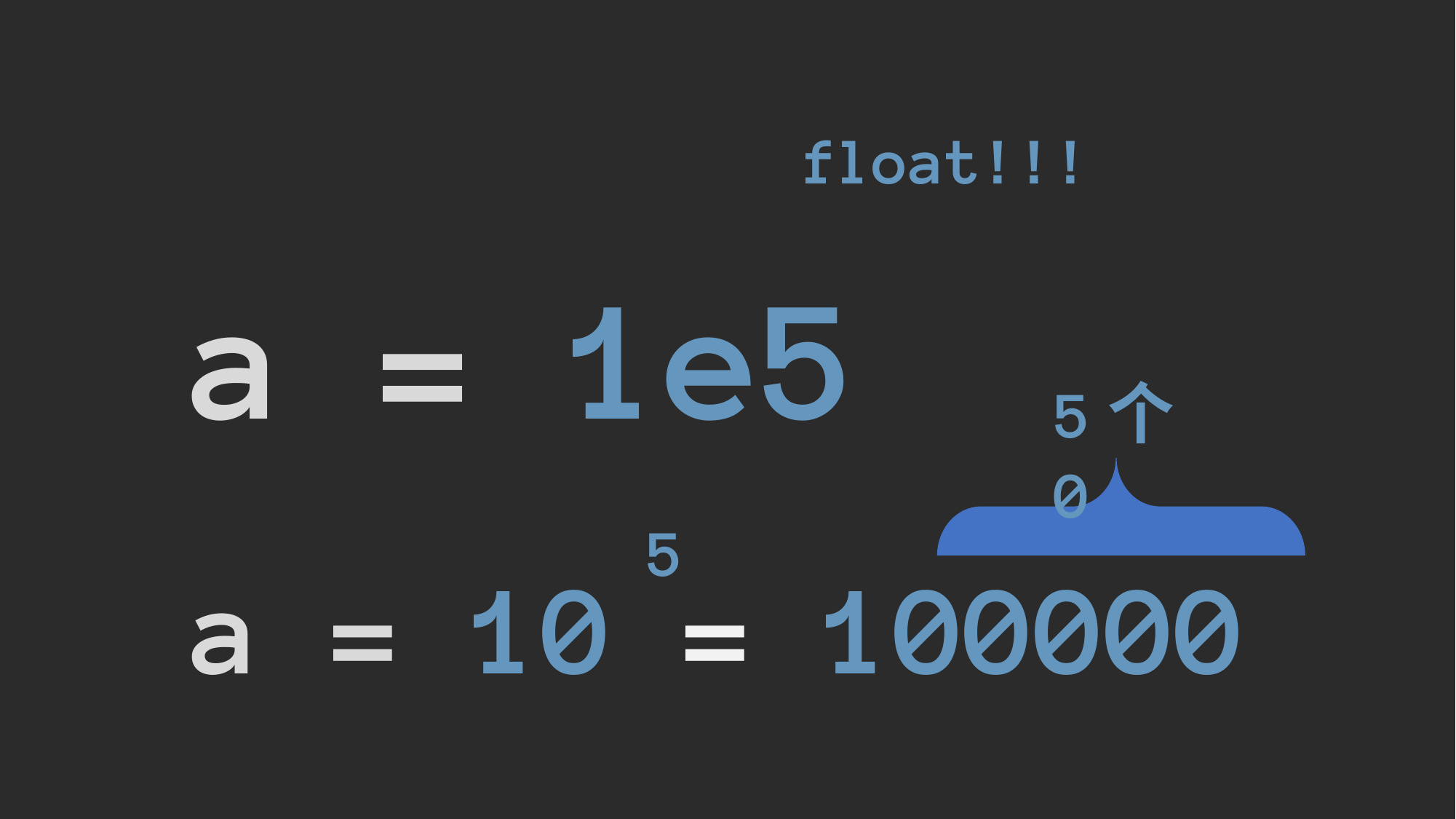

float!!!
# a = 1e5

5个0
a = 10 = 100000
5